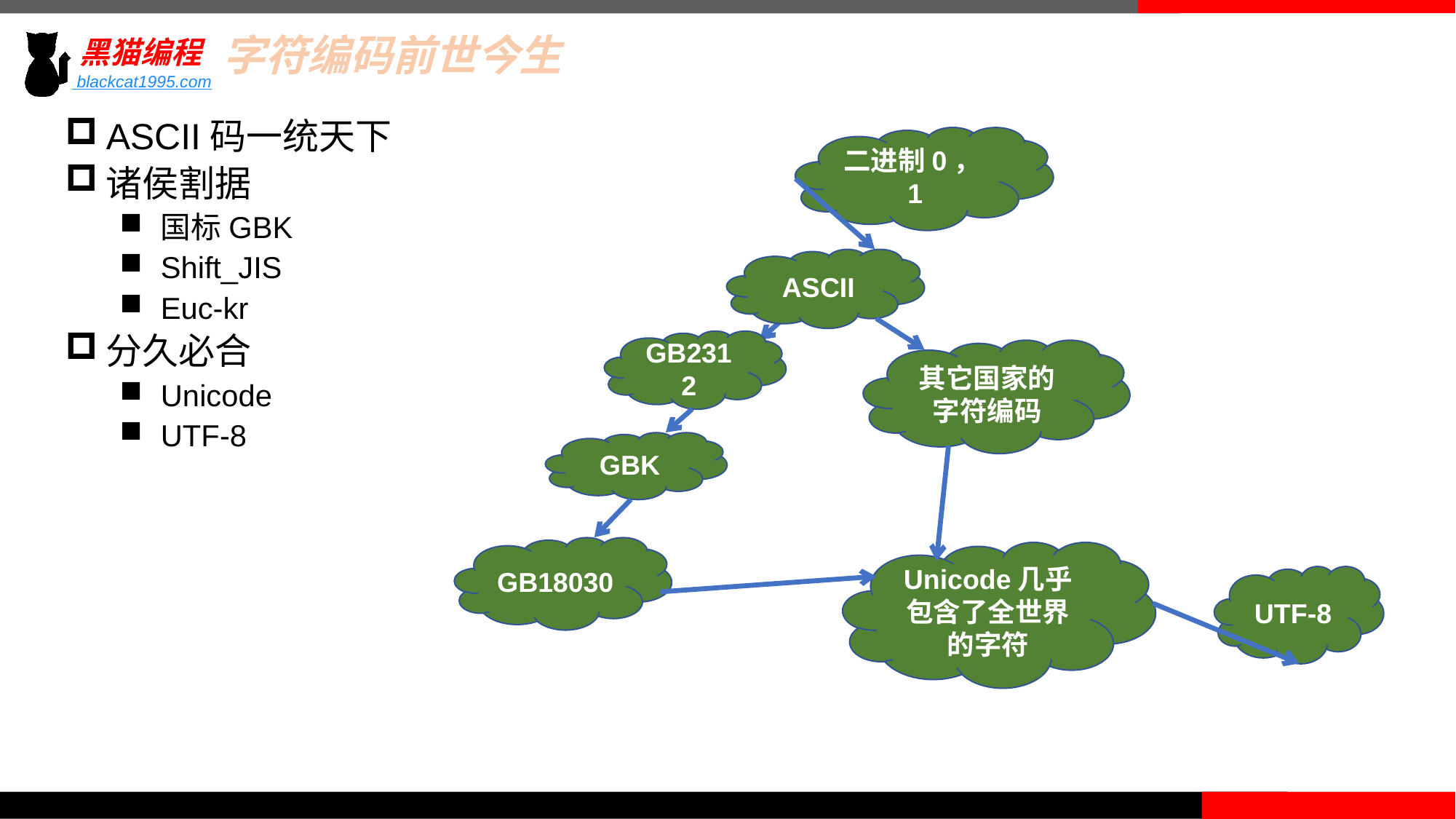

字符编码前世今生
ASCII码一统天下
诸侯割据
国标GBK
Shift_JIS
Euc-kr
分久必合
Unicode
UTF-8

二进制0，1
ASCII
GB2312
其它国家的字符编码
GBK
GB18030
Unicode几乎包含了全世界的字符
UTF-8